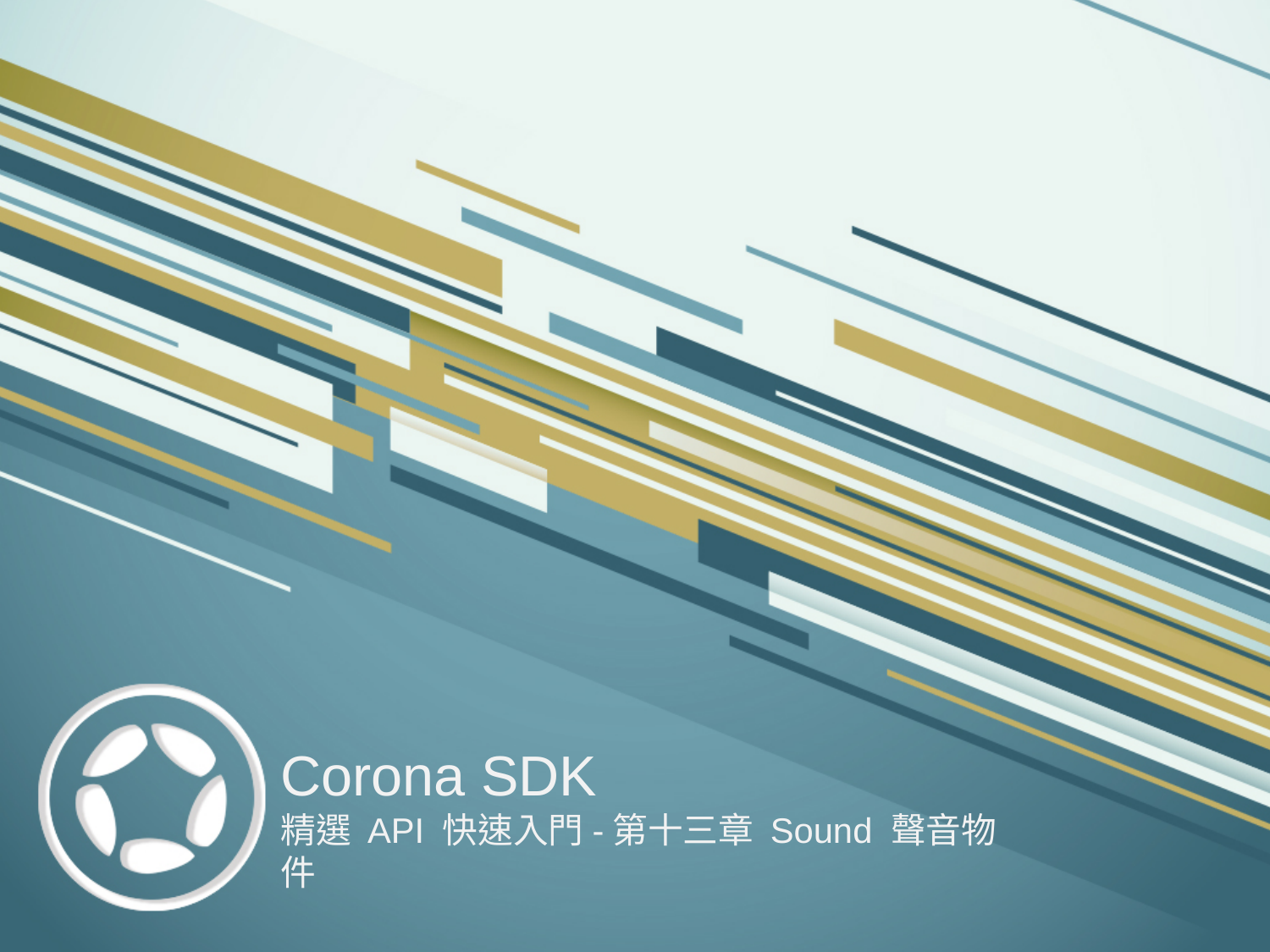

# Corona SDK 精選 API 快速入門-第十三章 Sound 聲音物件